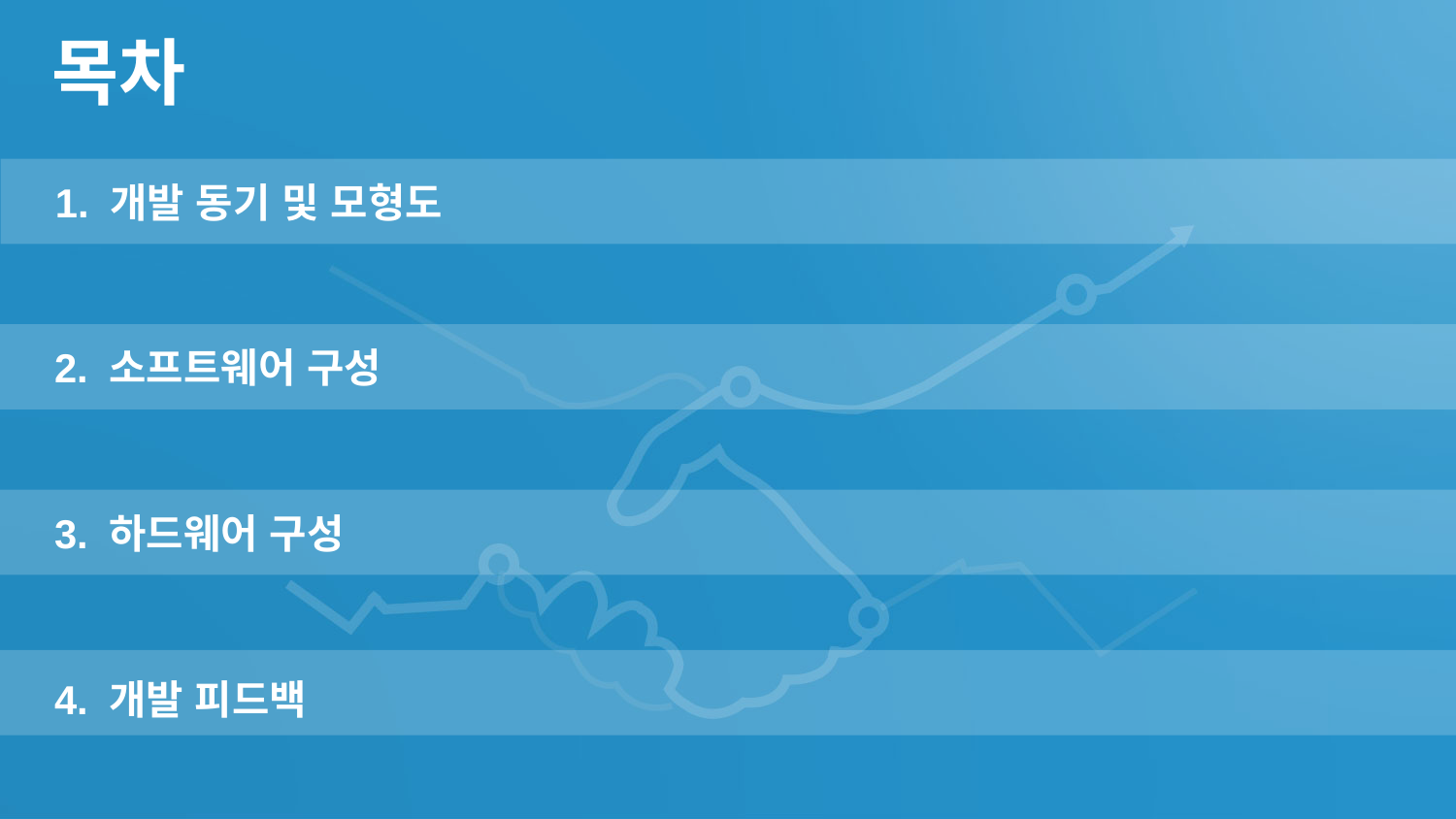

# 목차

1. 개발 동기 및 모형도

2. 소프트웨어 구성

3. 하드웨어 구성

4. 개발 피드백